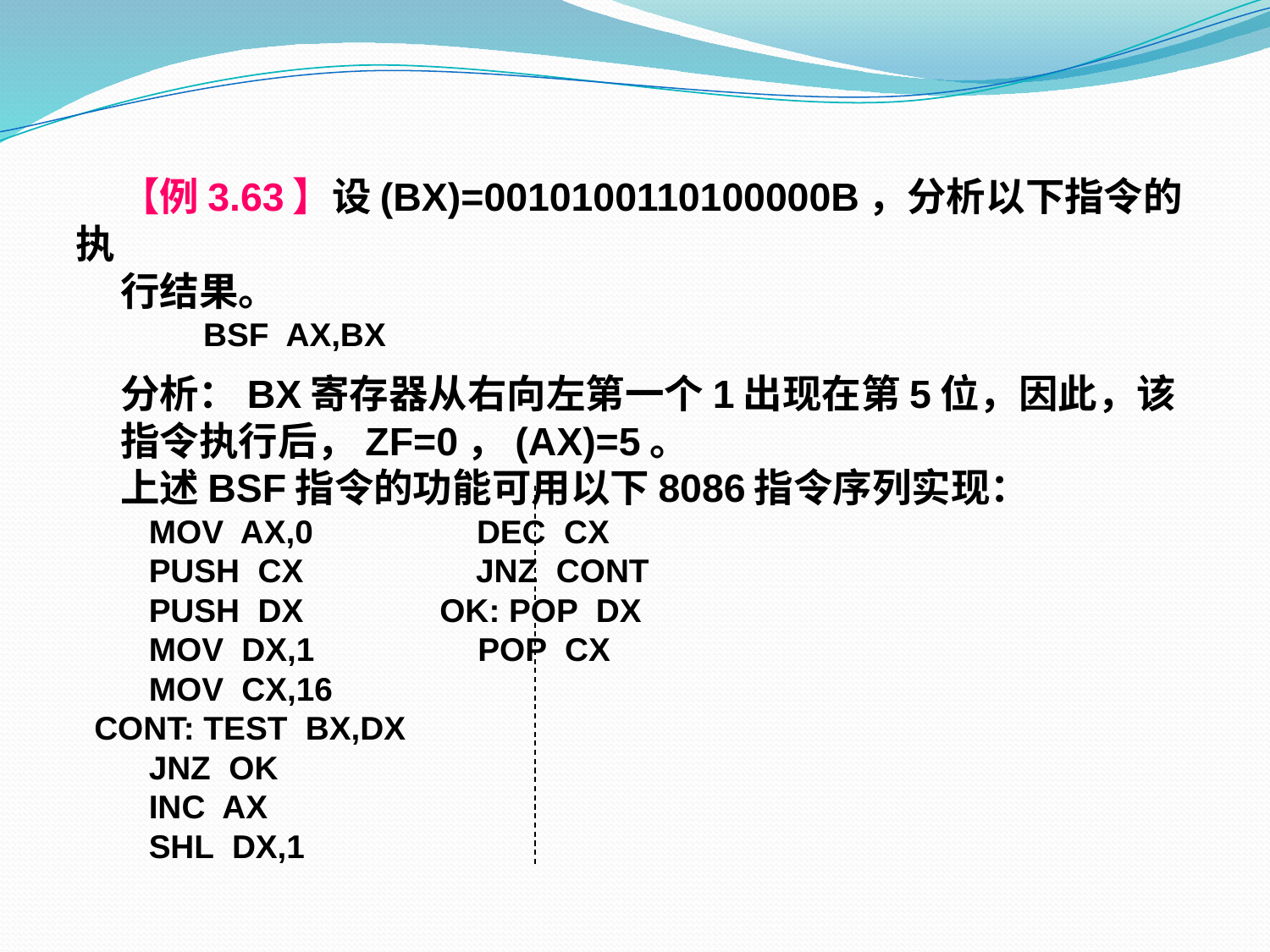

【例3.63】设(BX)=0010100110100000B，分析以下指令的执
    行结果。
              BSF  AX,BX

    分析：BX寄存器从右向左第一个1出现在第5位，因此，该
    指令执行后，ZF=0，(AX)=5。
    上述BSF指令的功能可用以下8086指令序列实现：
        MOV  AX,0                  DEC  CX
        PUSH  CX                   JNZ  CONT
        PUSH  DX               OK: POP  DX
        MOV  DX,1                  POP  CX
        MOV  CX,16
  CONT: TEST  BX,DX
        JNZ  OK
        INC  AX
        SHL  DX,1